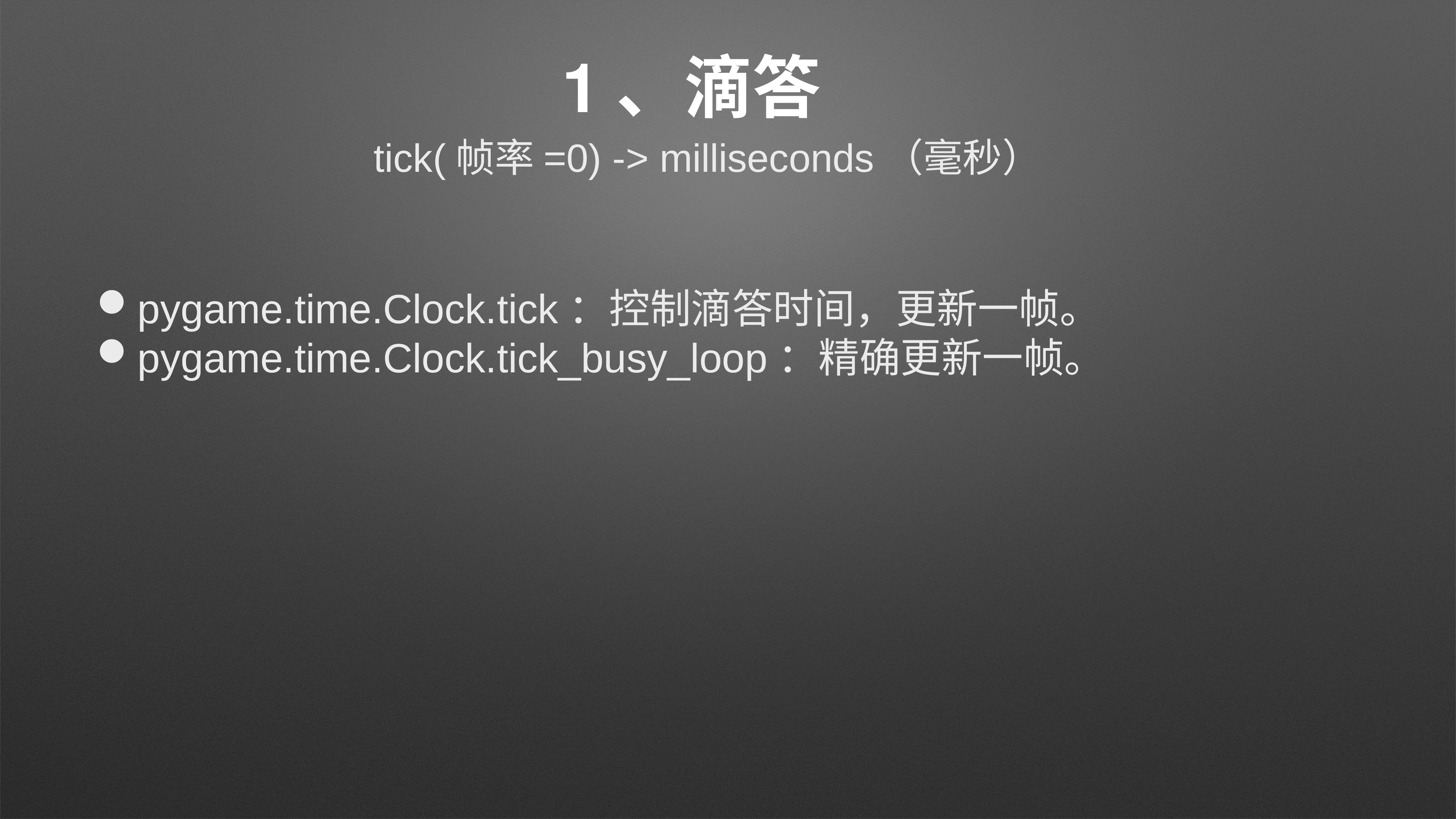

# 1、滴答
tick(帧率=0) -> milliseconds（毫秒）

pygame.time.Clock.tick：控制滴答时间，更新一帧。
pygame.time.Clock.tick_busy_loop：精确更新一帧。